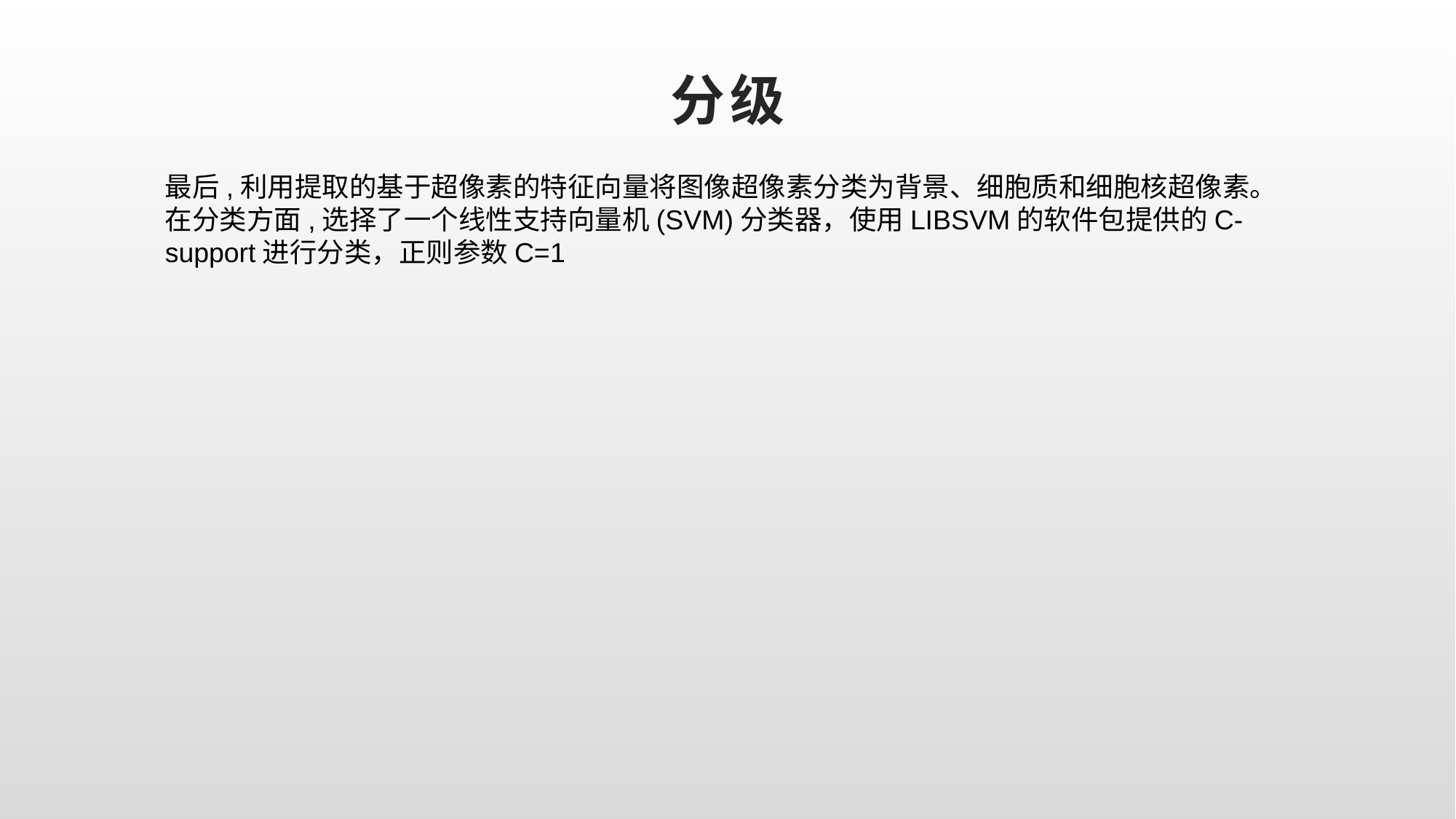

# 分级
最后,利用提取的基于超像素的特征向量将图像超像素分类为背景、细胞质和细胞核超像素。在分类方面,选择了一个线性支持向量机(SVM)分类器，使用LIBSVM的软件包提供的C-support进行分类，正则参数C=1